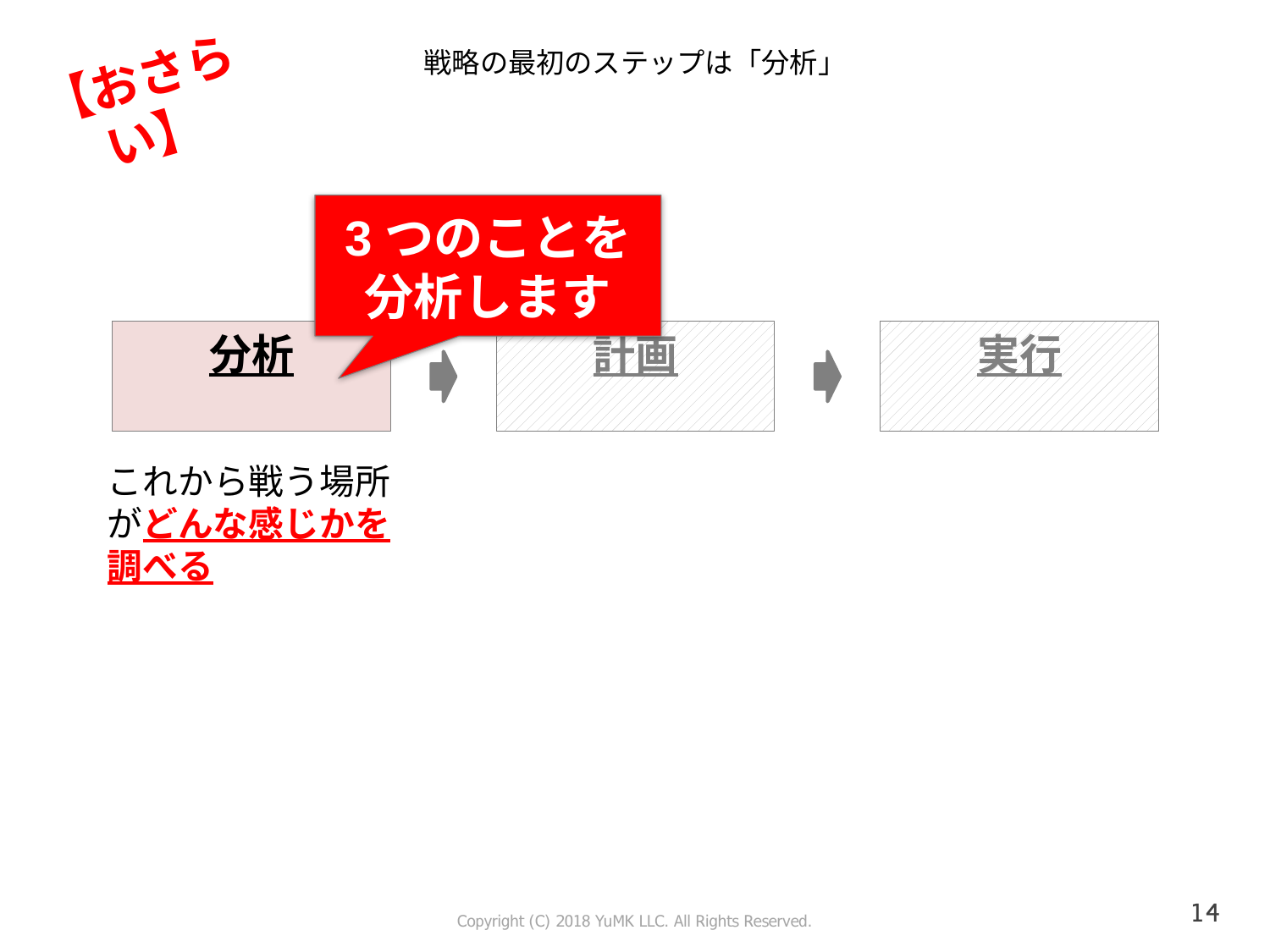

# 戦略の最初のステップは「分析」
【おさらい】
3つのことを
分析します
分析
計画
実行

これから戦う場所がどんな感じかを調べる
14